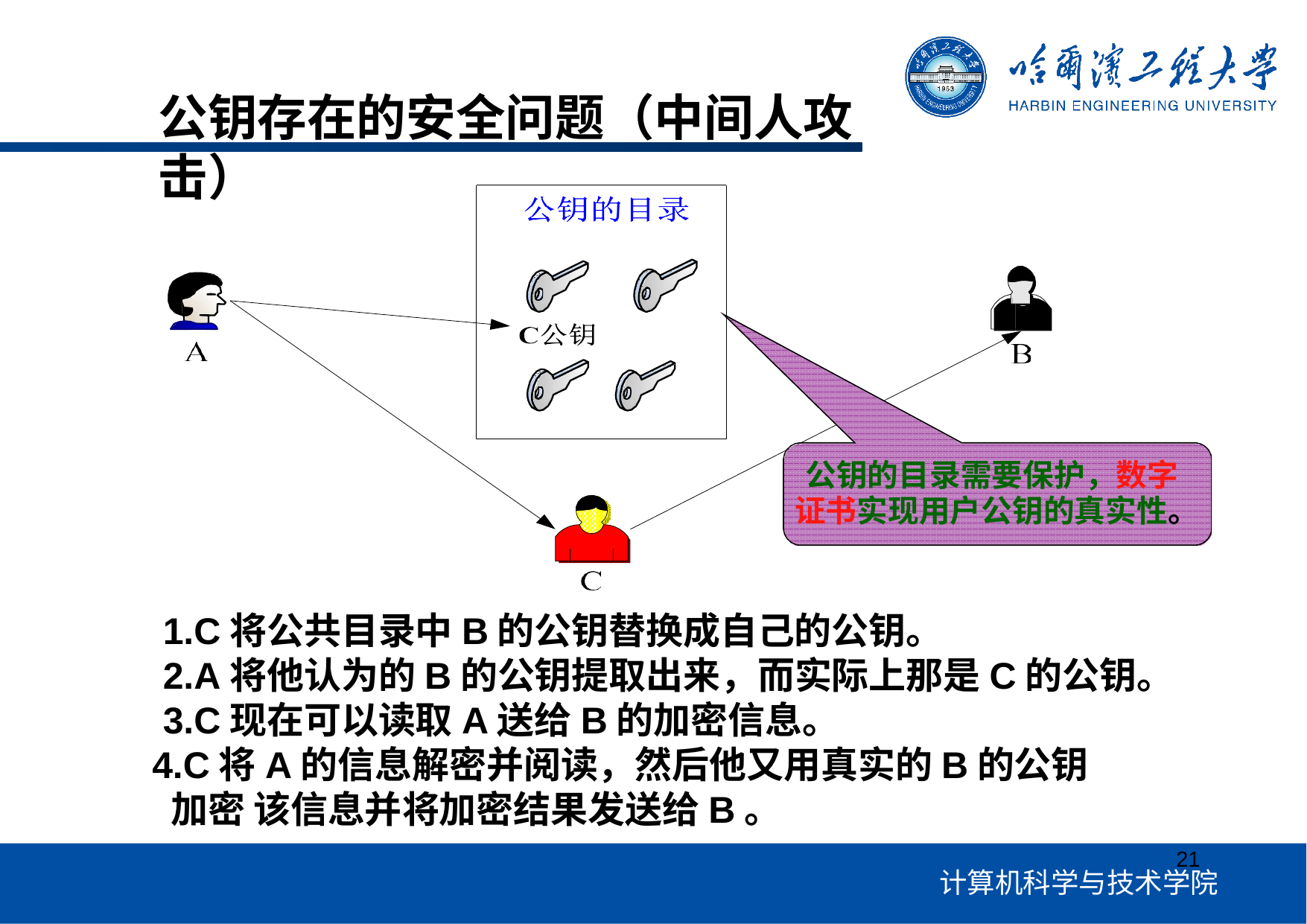

公钥存在的安全问题（中间人攻击）

公钥的目录需要保护，数字 证书实现用户公钥的真实性。

1.C将公共目录中B的公钥替换成自己的公钥。
2.A将他认为的B的公钥提取出来，而实际上那是C的公钥。
3.C现在可以读取A送给B的加密信息。
4.C将A的信息解密并阅读，然后他又用真实的B的公钥加密 该信息并将加密结果发送给B。

21